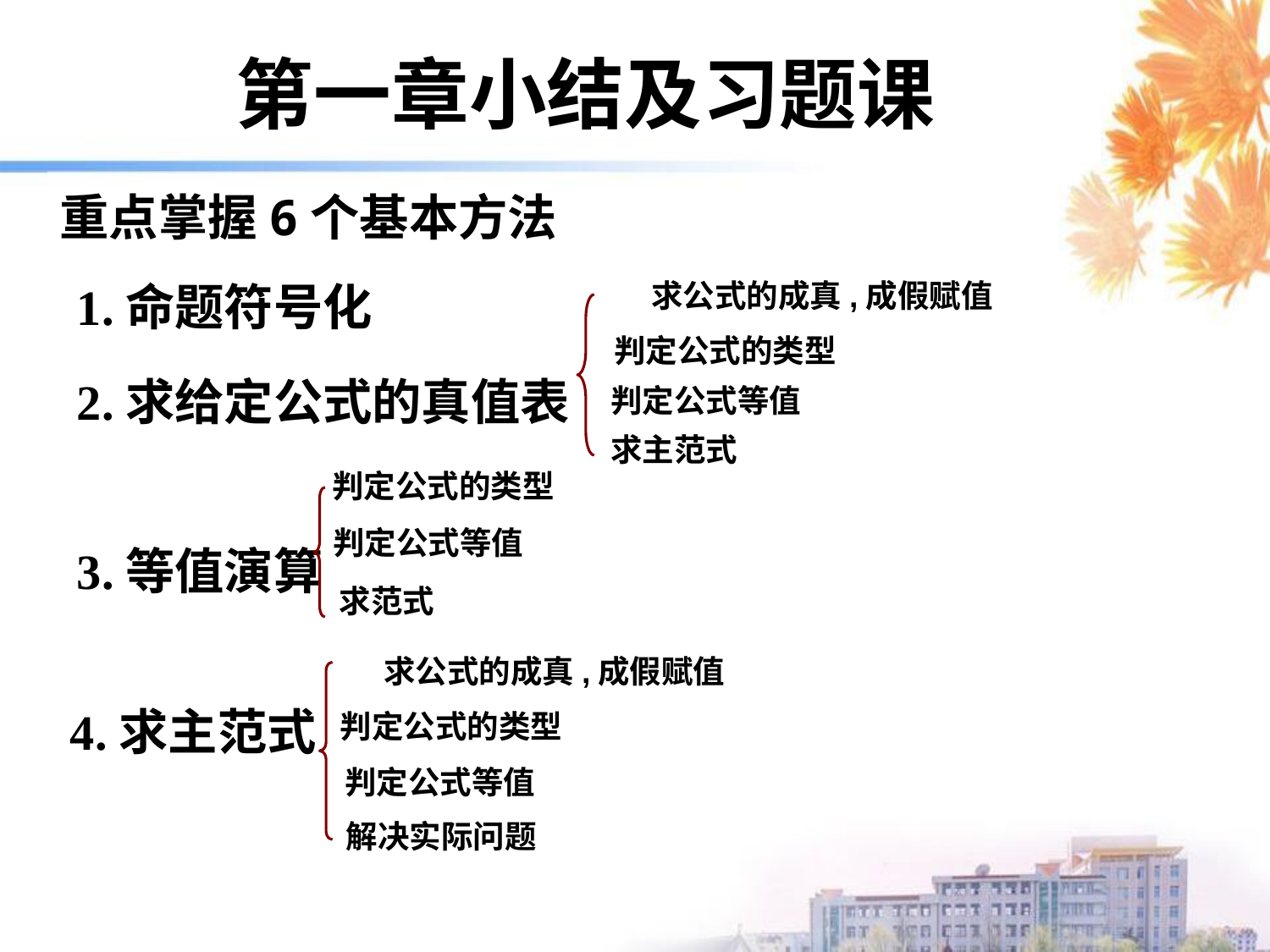

第一章小结及习题课
重点掌握6个基本方法
1.命题符号化
求公式的成真,成假赋值

判定公式的类型
2.求给定公式的真值表
判定公式等值
求主范式
判定公式的类型

判定公式等值
3.等值演算
求范式
求公式的成真,成假赋值

4.求主范式
判定公式的类型
判定公式等值
解决实际问题